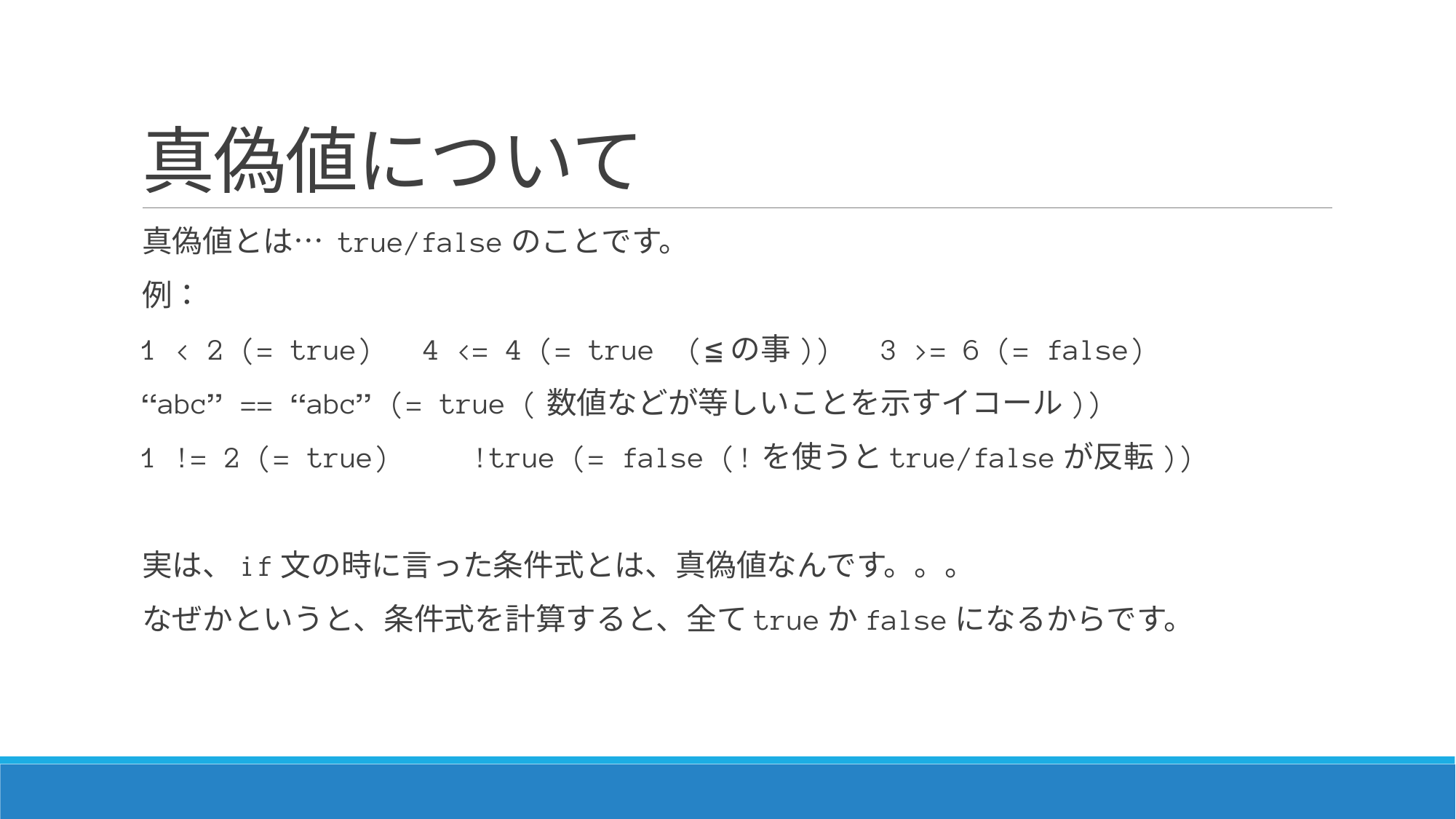

# 真偽値について
真偽値とは… true/falseのことです。
例：
1 < 2 (= true)   4 <= 4 (= true  (≦の事))   3 >= 6 (= false)
“abc” == “abc” (= true (数値などが等しいことを示すイコール))
1 != 2 (= true)     !true (= false (!を使うとtrue/falseが反転))

実は、if文の時に言った条件式とは、真偽値なんです。。。
なぜかというと、条件式を計算すると、全てtrueかfalseになるからです。